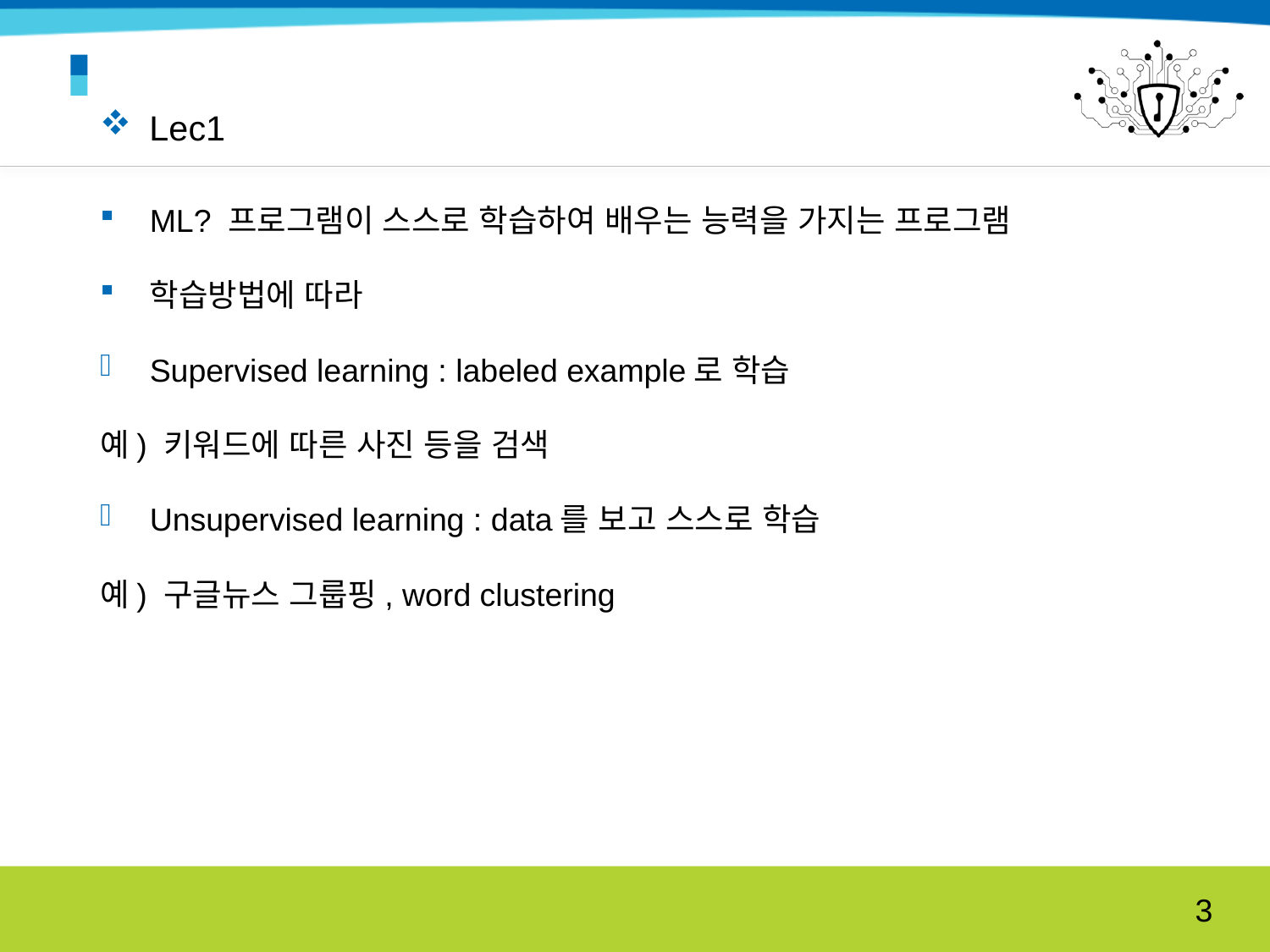

Lec1
ML? 프로그램이 스스로 학습하여 배우는 능력을 가지는 프로그램
학습방법에 따라
Supervised learning : labeled example로 학습
예) 키워드에 따른 사진 등을 검색
Unsupervised learning : data를 보고 스스로 학습
예) 구글뉴스 그룹핑, word clustering
3